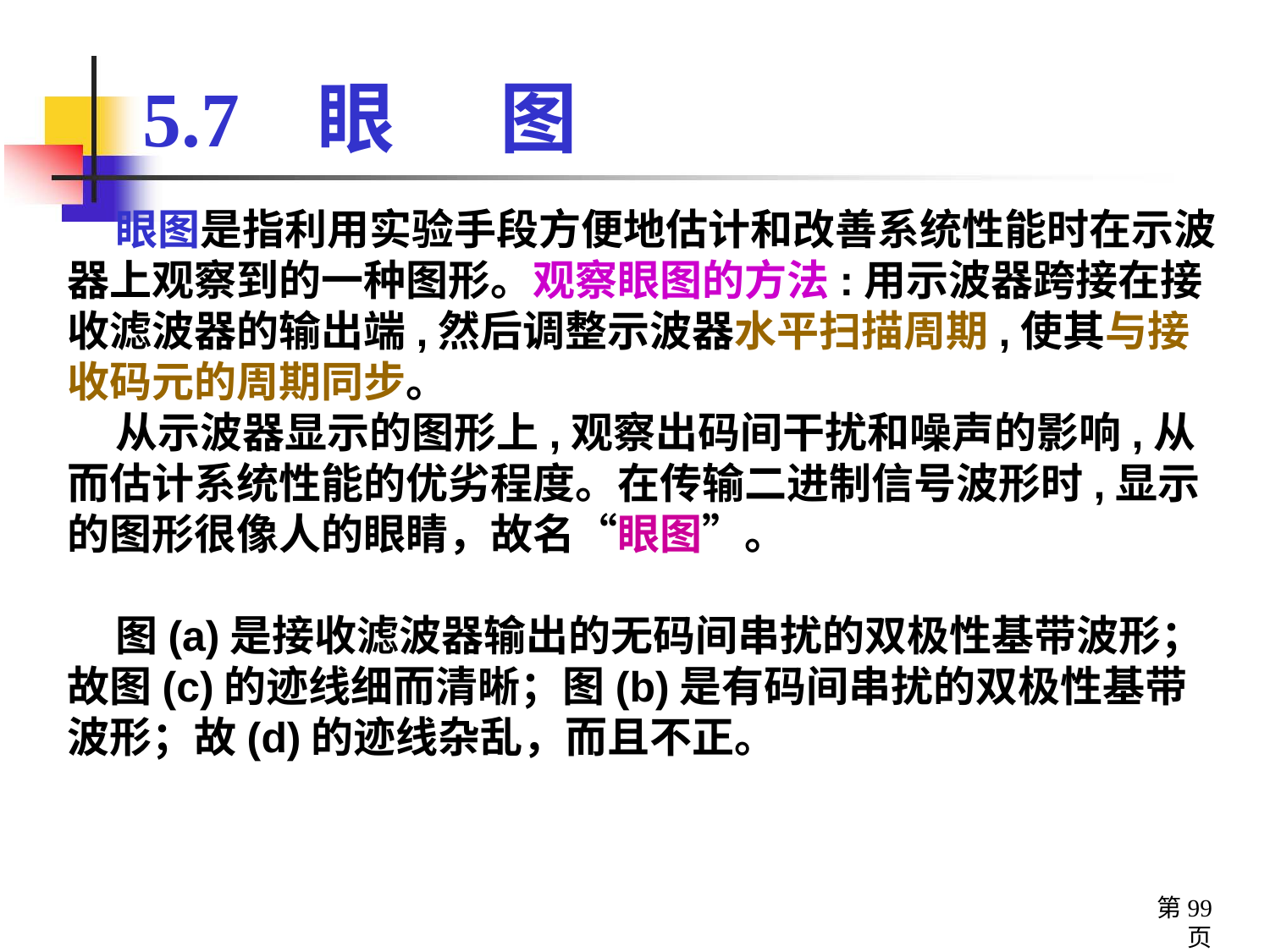

# 5.7   眼      图
    眼图是指利用实验手段方便地估计和改善系统性能时在示波器上观察到的一种图形。观察眼图的方法:用示波器跨接在接收滤波器的输出端,然后调整示波器水平扫描周期,使其与接收码元的周期同步。
    从示波器显示的图形上,观察出码间干扰和噪声的影响,从而估计系统性能的优劣程度。在传输二进制信号波形时,显示的图形很像人的眼睛，故名“眼图”。

    图(a)是接收滤波器输出的无码间串扰的双极性基带波形；故图(c)的迹线细而清晰；图(b)是有码间串扰的双极性基带波形；故(d)的迹线杂乱，而且不正。

第99页